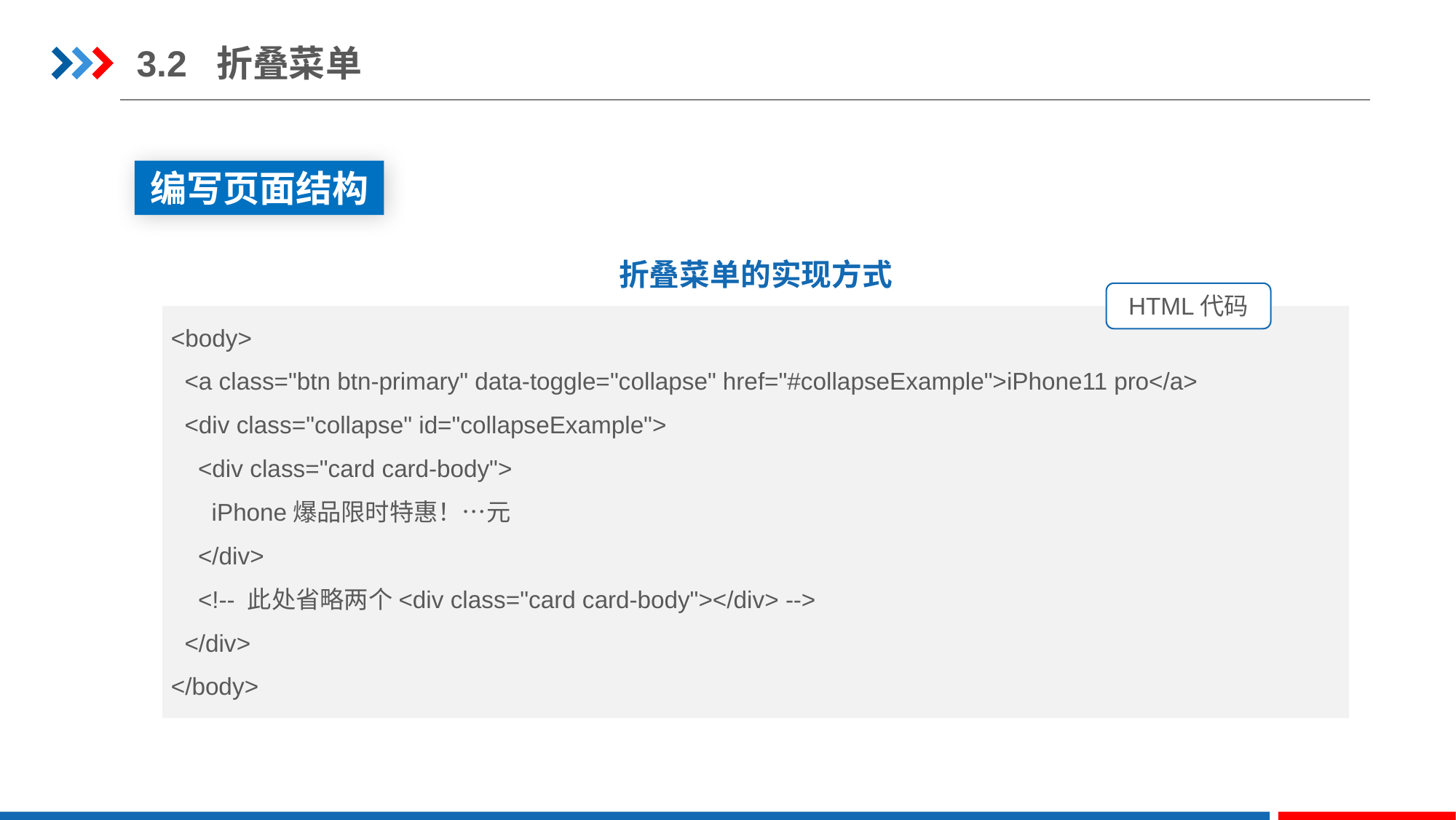

3.2  折叠菜单
编写页面结构
折叠菜单的实现方式
HTML代码
<body>
  <a class="btn btn-primary" data-toggle="collapse" href="#collapseExample">iPhone11 pro</a>
  <div class="collapse" id="collapseExample">
    <div class="card card-body">
      iPhone爆品限时特惠！…元
    </div>
    <!-- 此处省略两个<div class="card card-body"></div> -->
  </div>
</body>